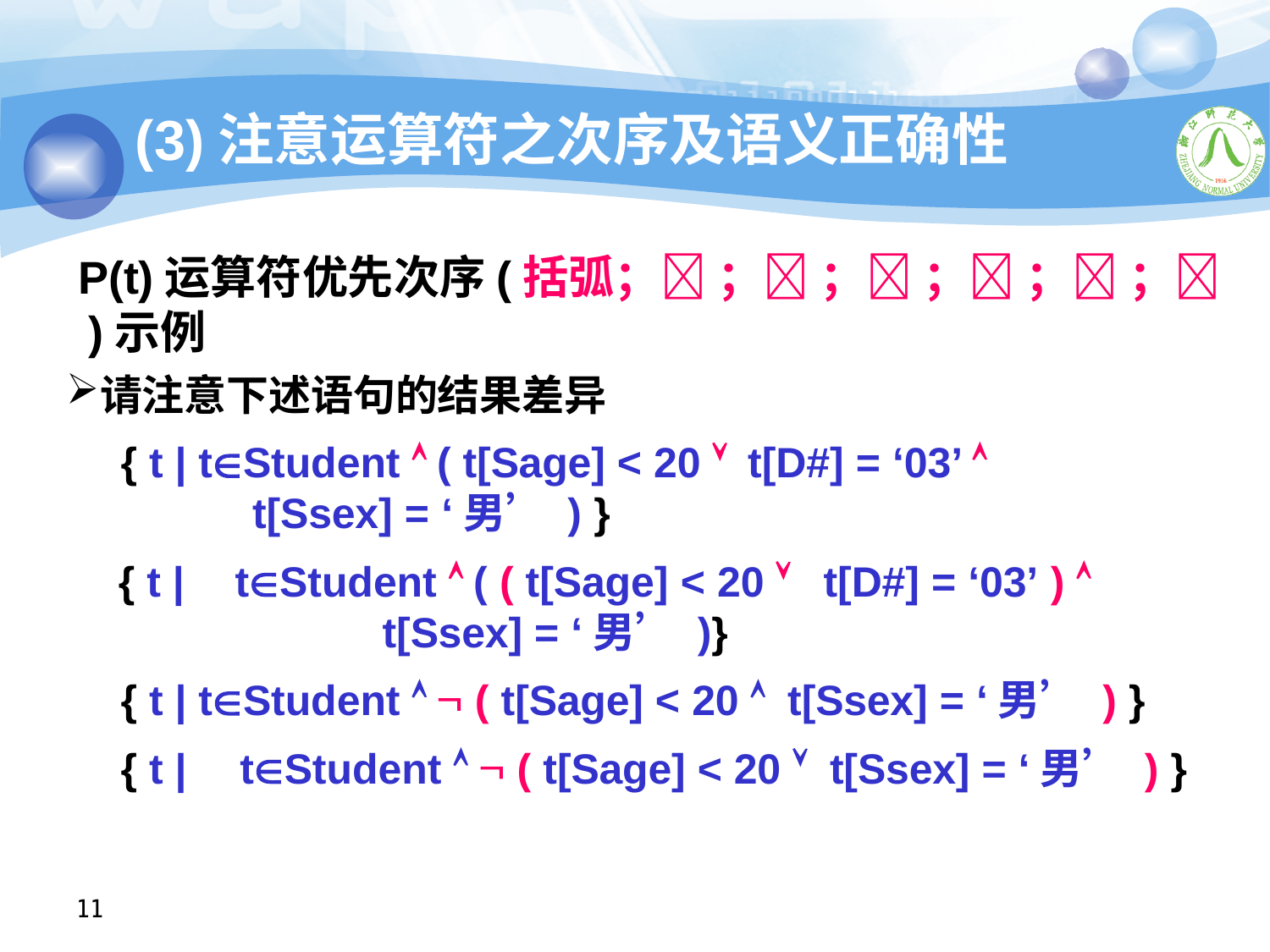

# (3)注意运算符之次序及语义正确性
 P(t)运算符优先次序(括弧；θ ；∃ ；∀ ；¬ ；∧ ；∨ )示例
请注意下述语句的结果差异
{ t | t∈Student ∧ ( t[Sage] < 20 ∨  t[D#] = ‘03’ ∧
                   t[Ssex] = ‘男’ ) }
{ t |	t∈Student ∧ ( ( t[Sage] < 20 ∨  t[D#] = ‘03’ ) ∧
             t[Ssex] = ‘男’ )}
{ t | t∈Student ∧ ¬ ( t[Sage] < 20 ∧  t[Ssex] = ‘男’ ) }
{ t |	t∈Student ∧ ¬ ( t[Sage] < 20 ∨  t[Ssex] = ‘男’ ) }
11